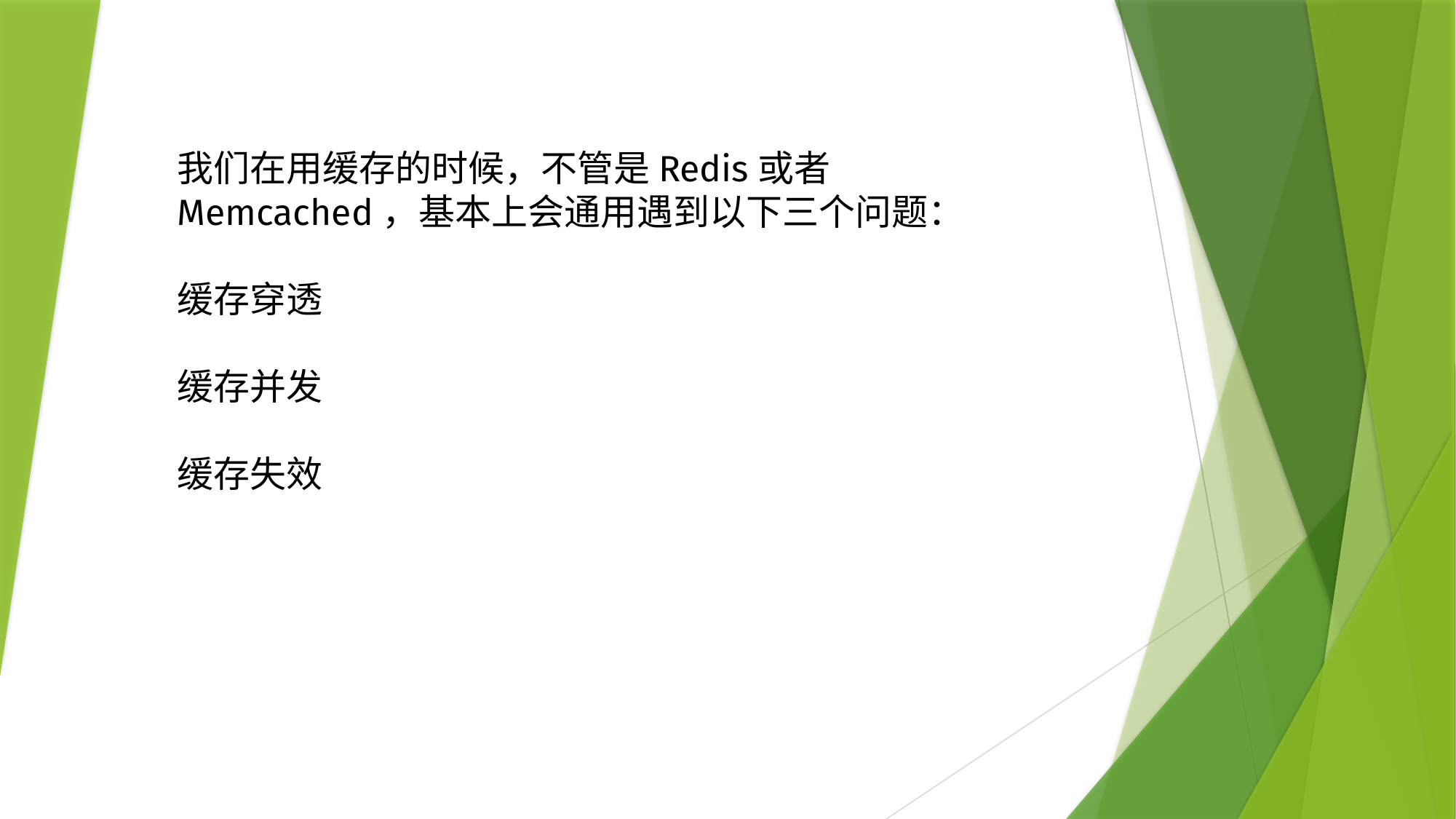

我们在用缓存的时候，不管是Redis或者Memcached，基本上会通用遇到以下三个问题：

缓存穿透

缓存并发

缓存失效